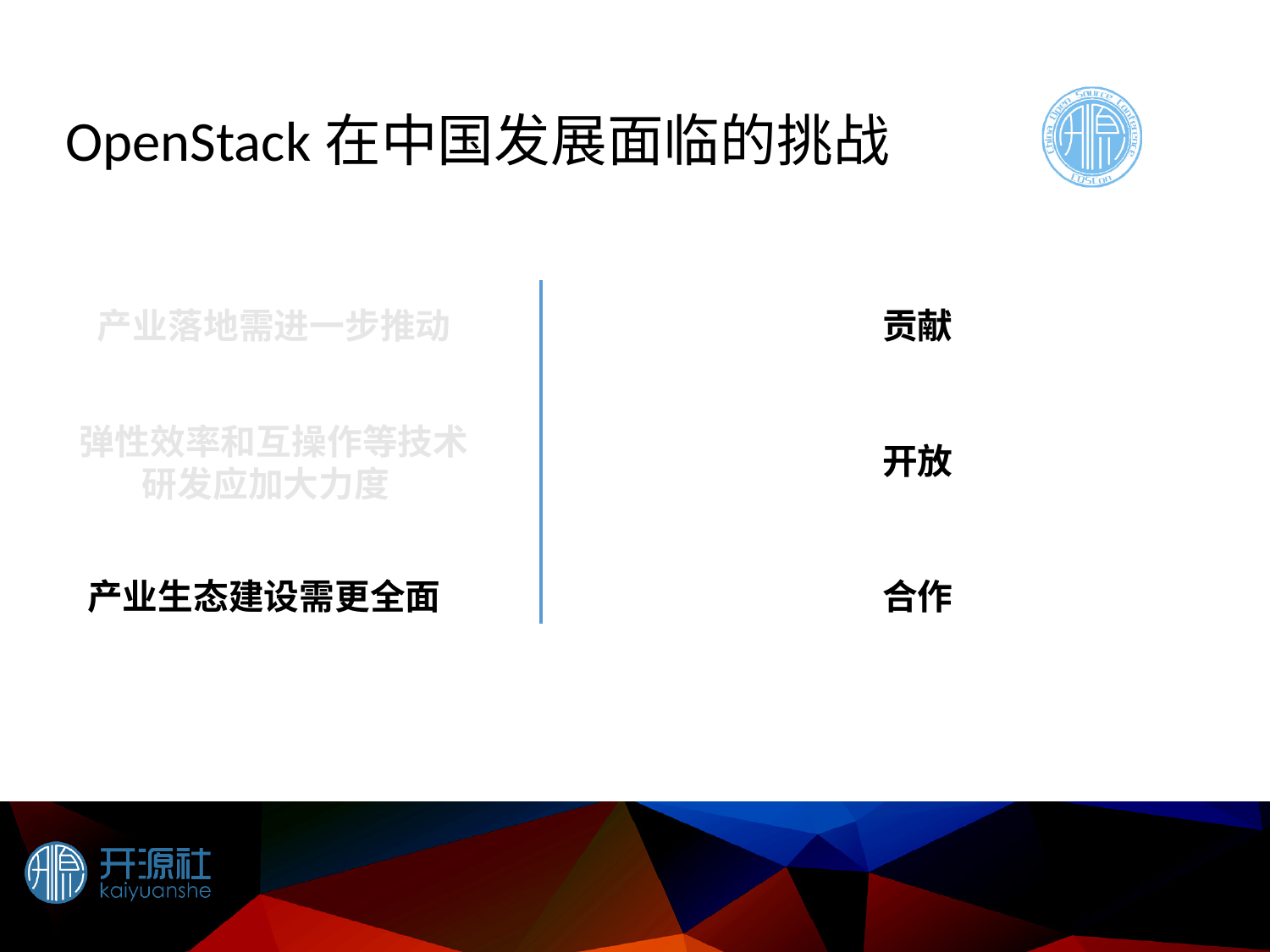

# OpenStack在中国发展面临的挑战
产业落地需进一步推动
贡献
弹性效率和互操作等技术研发应加大力度
开放
合作
产业生态建设需更全面